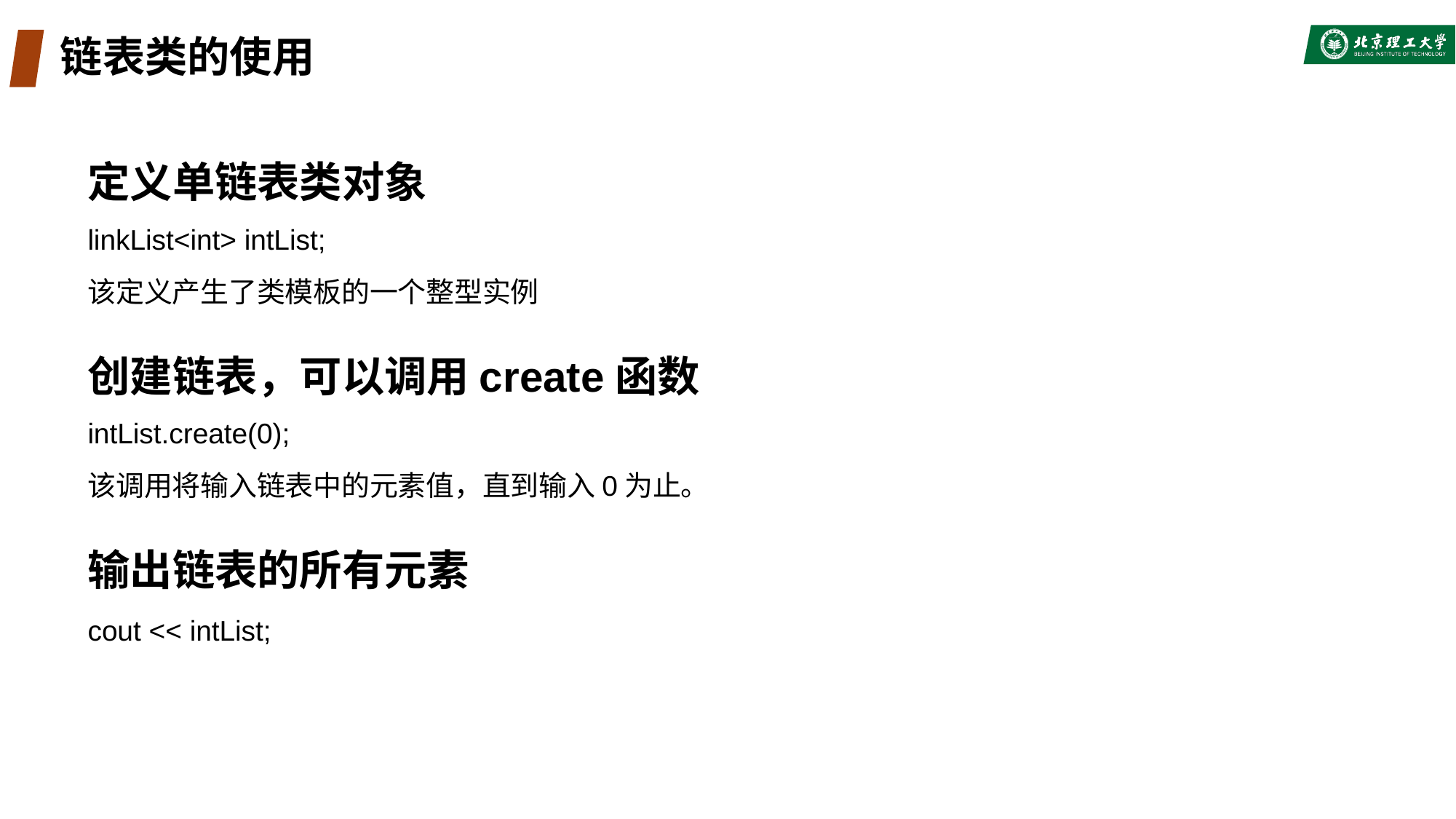

# 链表类的使用
定义单链表类对象
linkList<int> intList;
该定义产生了类模板的一个整型实例
创建链表，可以调用create函数
intList.create(0);
该调用将输入链表中的元素值，直到输入0为止。
输出链表的所有元素
cout << intList;